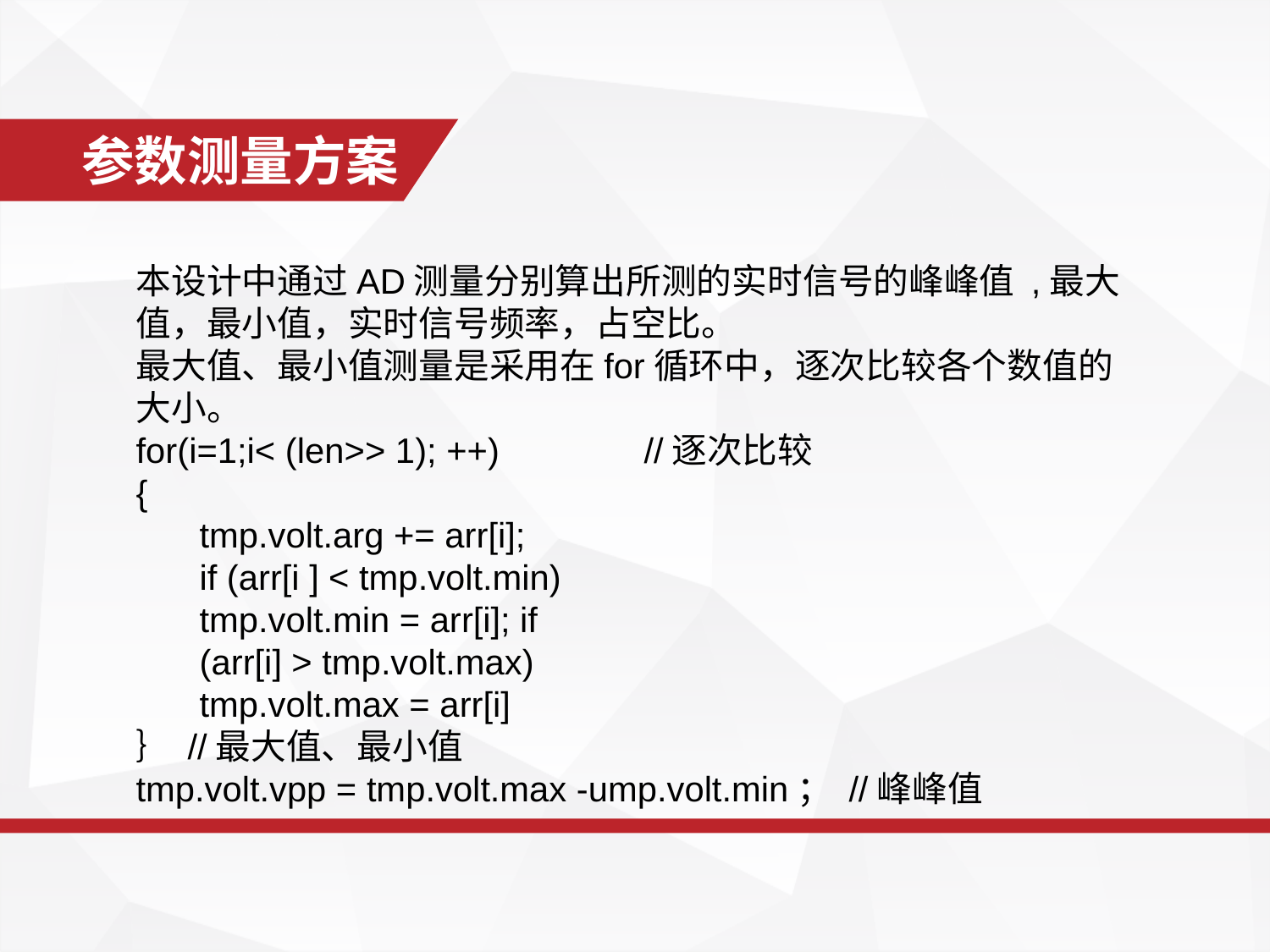

参数测量方案
本设计中通过AD测量分别算出所测的实时信号的峰峰值 ,最大值，最小值，实时信号频率，占空比。
最大值、最小值测量是采用在for循环中，逐次比较各个数值的大小。
for(i=1;i< (len>> 1); ++)		//逐次比较
{
tmp.volt.arg += arr[i];
if (arr[i ] < tmp.volt.min)
tmp.volt.min = arr[i]; if
(arr[i] > tmp.volt.max)
tmp.volt.max = arr[i]
｝ //最大值、最小值
tmp.volt.vpp = tmp.volt.max -ump.volt.min； //峰峰值